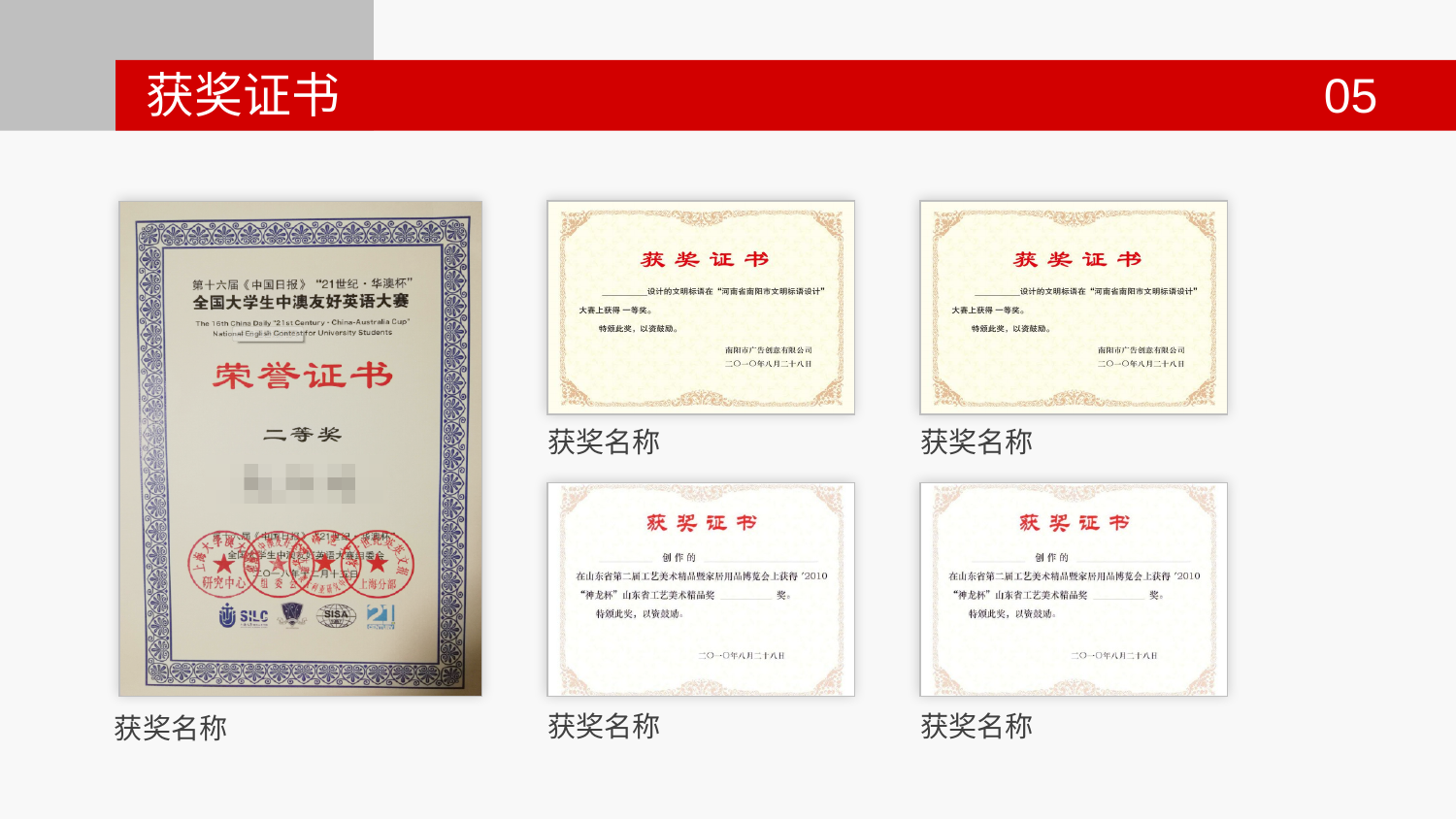

获奖证书
05

获奖名称
获奖名称

获奖名称
获奖名称
获奖名称